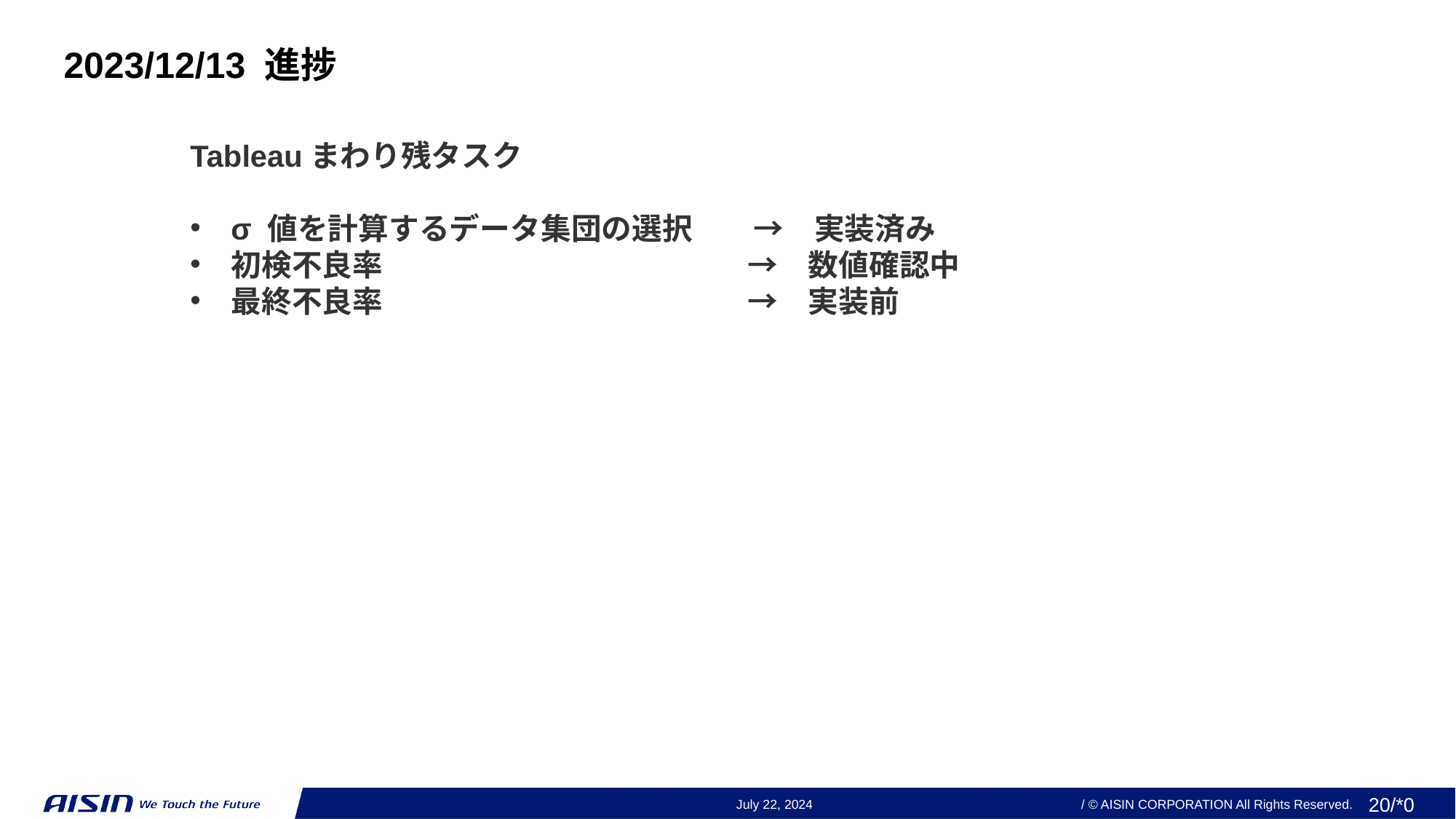

2023/12/13 進捗
Tableauまわり残タスク

σ 値を計算するデータ集団の選択　　→　実装済み
初検不良率　　　　　　　　　　　　→　数値確認中
最終不良率　　　　　　　　　　　　→　実装前
July 22, 2024